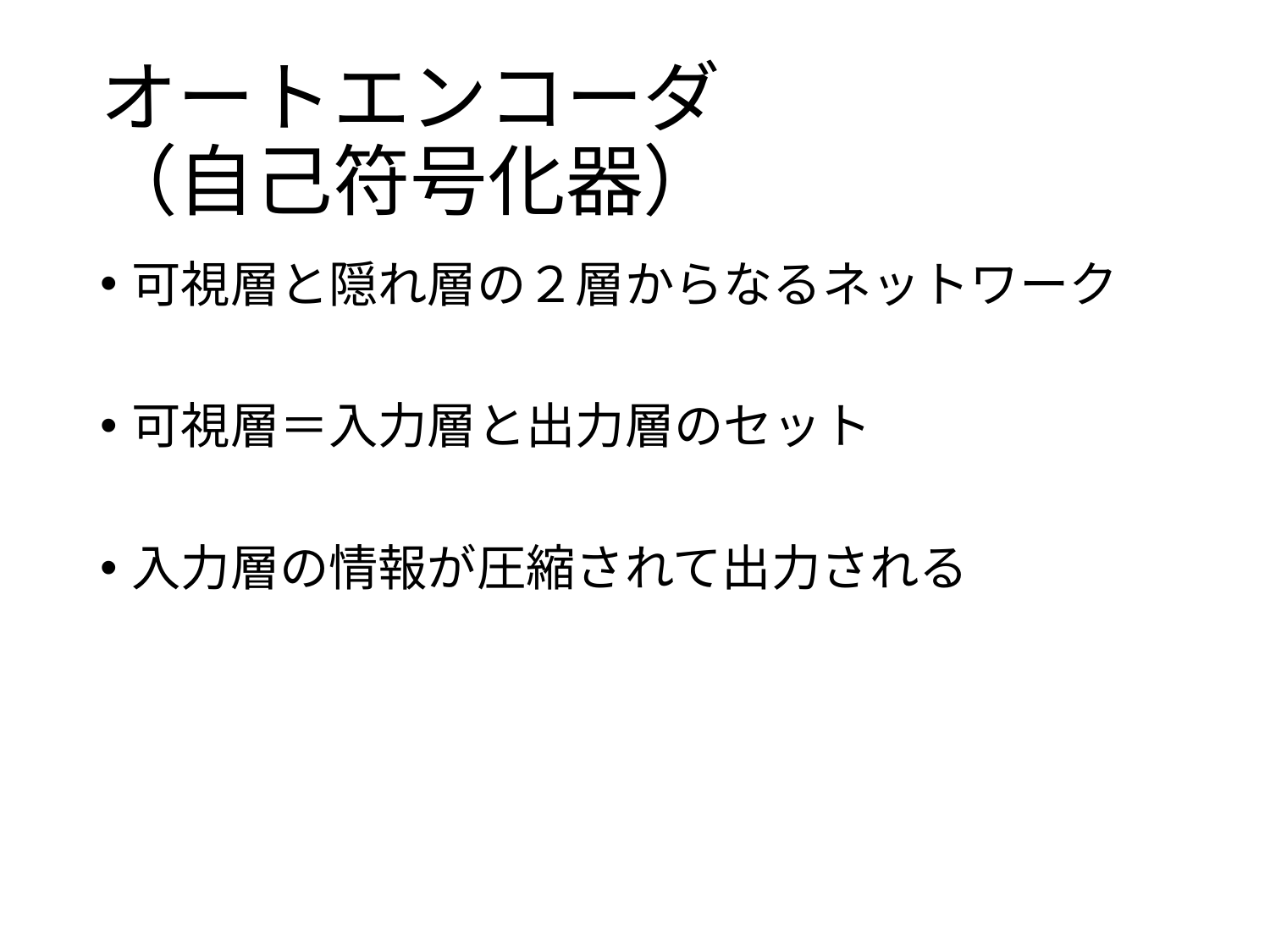

# オートエンコーダ （自己符号化器）
可視層と隠れ層の２層からなるネットワーク

可視層＝入力層と出力層のセット

入力層の情報が圧縮されて出力される